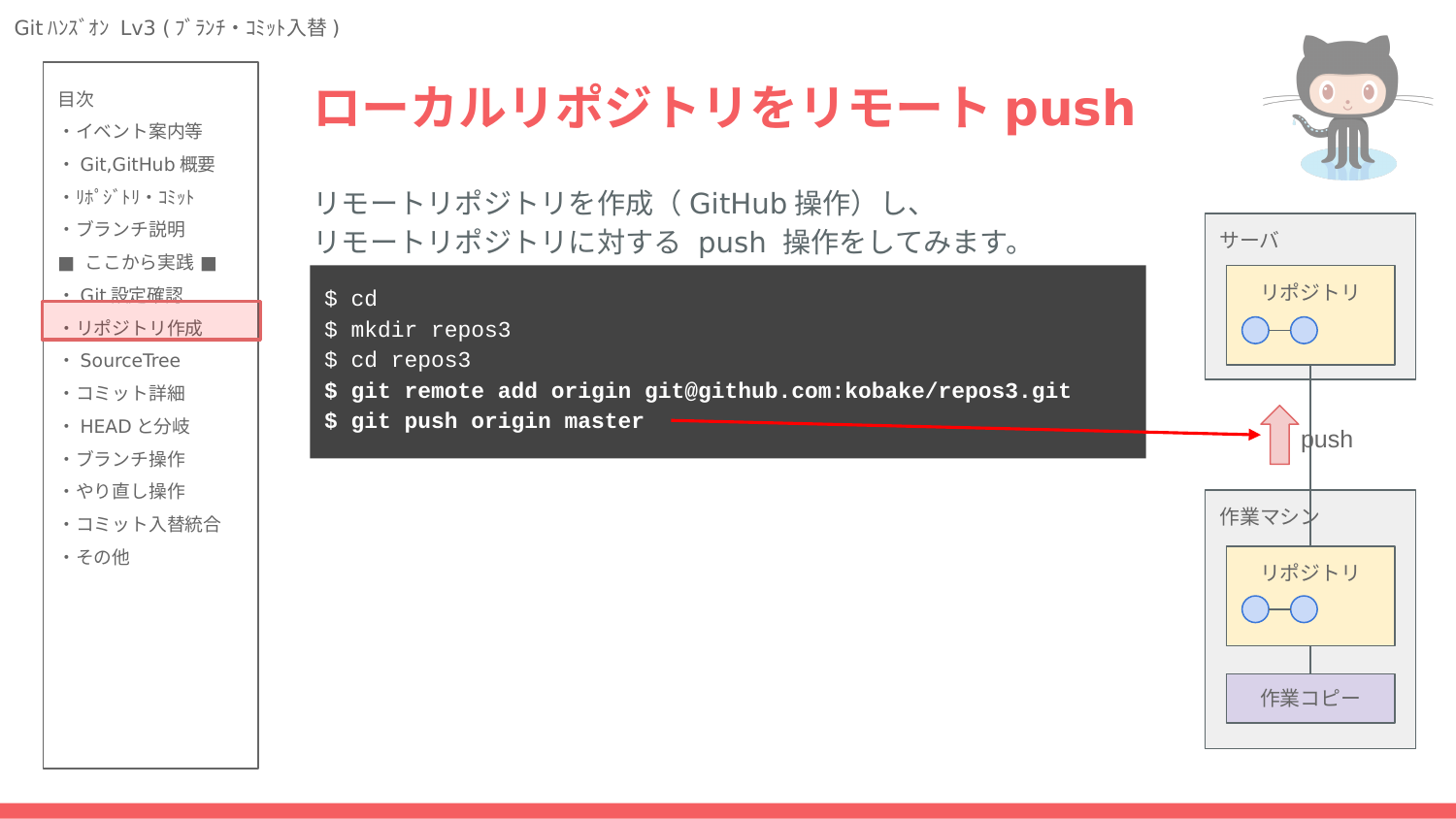

# ローカルリポジトリをリモートpush
リモートリポジトリを作成（GitHub操作）し、
リモートリポジトリに対する push 操作をしてみます。
サーバ
$ cd
$ mkdir repos3
$ cd repos3
$ git remote add origin git@github.com:kobake/repos3.git
$ git push origin master
リポジトリ

push

作業マシン
リポジトリ

作業コピー